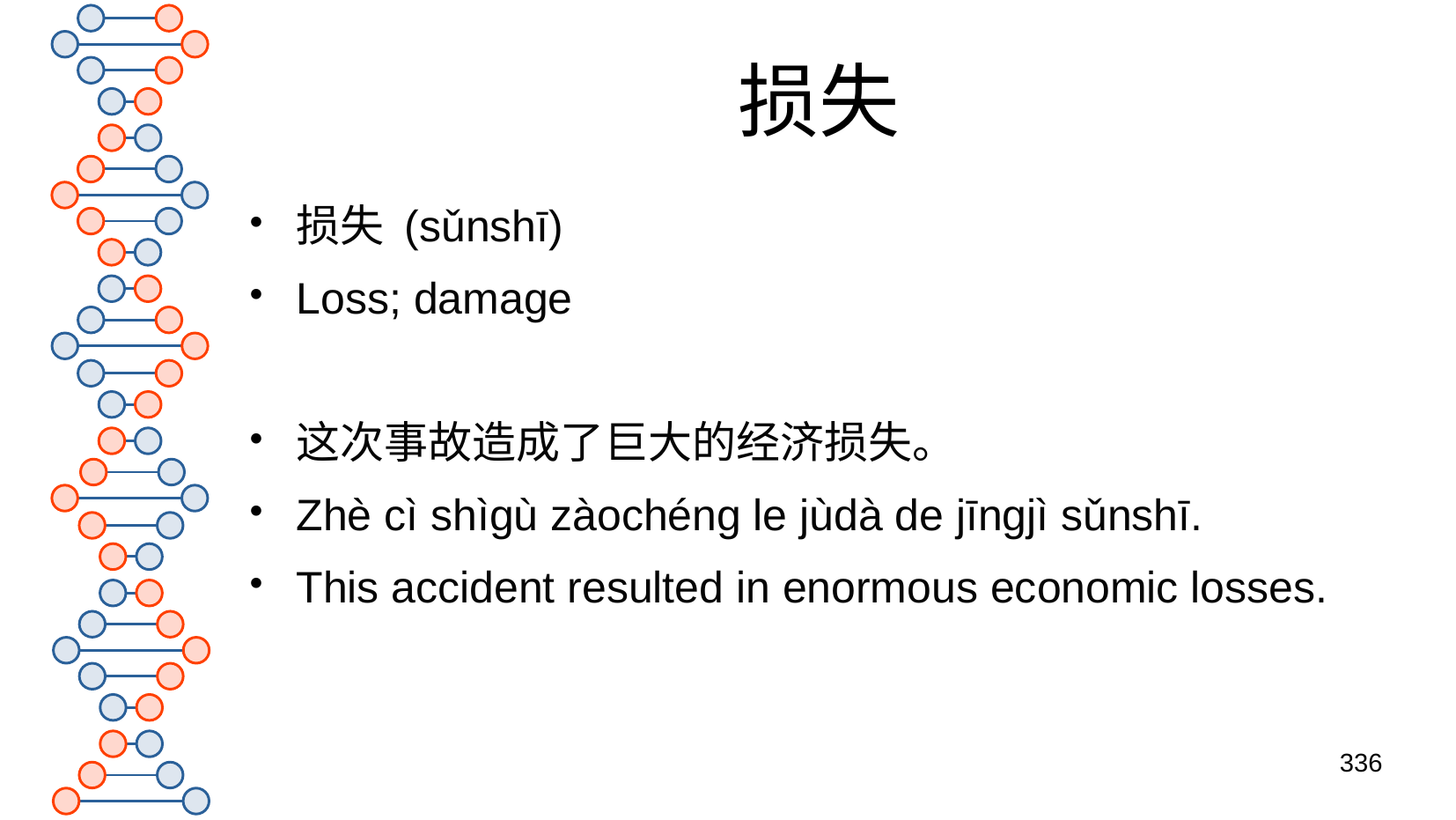

# 损失
损失 (sǔnshī)
Loss; damage

这次事故造成了巨大的经济损失。
Zhè cì shìgù zàochéng le jùdà de jīngjì sǔnshī.
This accident resulted in enormous economic losses.

336